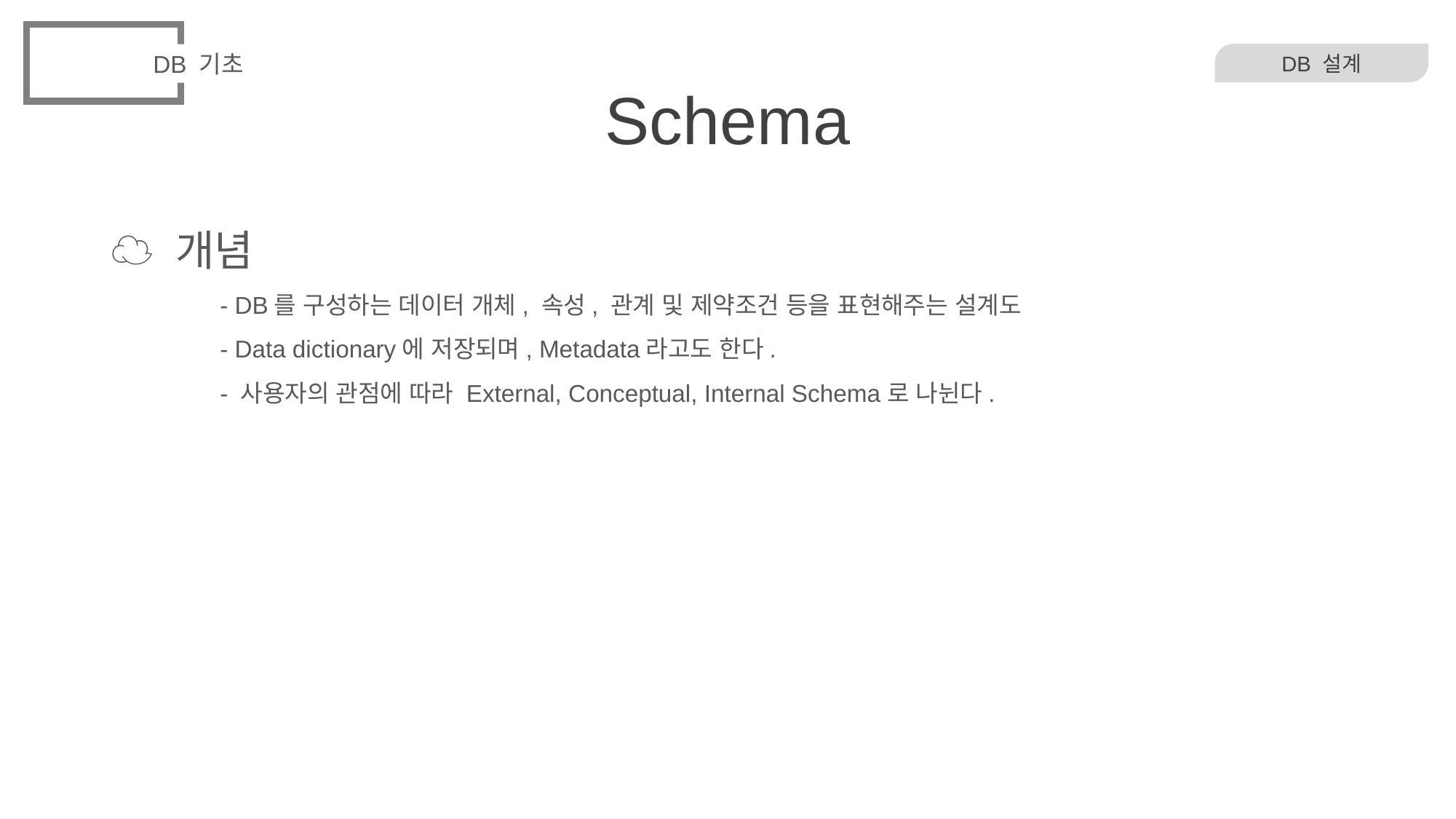

DB 기초
# Schema
DB 설계
☁ 개념
	- DB를 구성하는 데이터 개체, 속성, 관계 및 제약조건 등을 표현해주는 설계도
	- Data dictionary에 저장되며, Metadata라고도 한다.
	- 사용자의 관점에 따라 External, Conceptual, Internal Schema로 나뉜다.